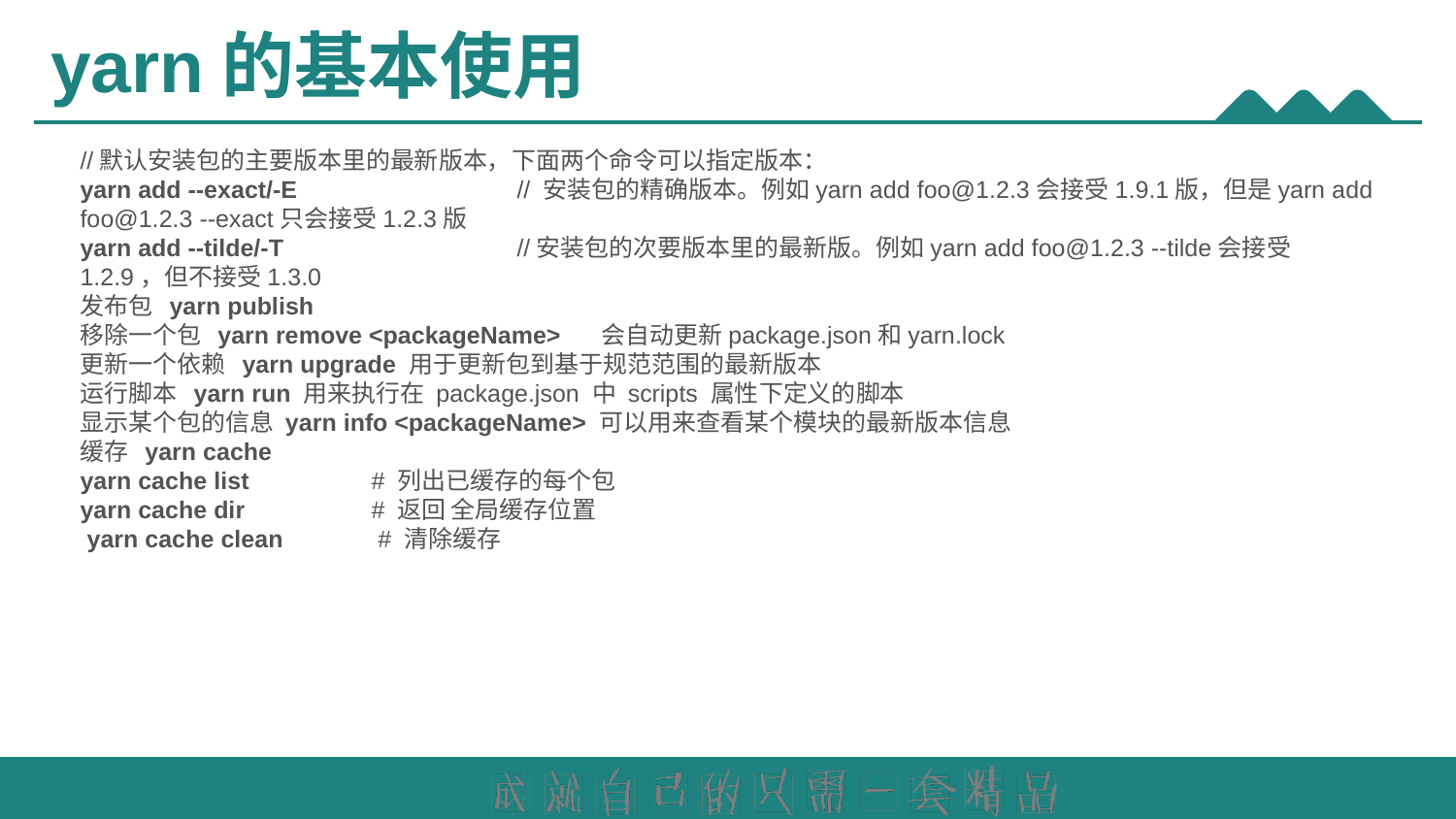

# yarn的基本使用
//默认安装包的主要版本里的最新版本，下面两个命令可以指定版本：
yarn add --exact/-E 		// 安装包的精确版本。例如yarn add foo@1.2.3会接受1.9.1版，但是yarn add foo@1.2.3 --exact只会接受1.2.3版
yarn add --tilde/-T 		//安装包的次要版本里的最新版。例如yarn add foo@1.2.3 --tilde会接受1.2.9，但不接受1.3.0
发布包  yarn publish
移除一个包  yarn remove <packageName>     会自动更新package.json和yarn.lock
更新一个依赖  yarn upgrade 用于更新包到基于规范范围的最新版本
运行脚本  yarn run 用来执行在 package.json 中 scripts 属性下定义的脚本
显示某个包的信息 yarn info <packageName> 可以用来查看某个模块的最新版本信息
缓存  yarn cache
yarn cache list      	# 列出已缓存的每个包
yarn cache dir  	# 返回 全局缓存位置
 yarn cache clean	 # 清除缓存